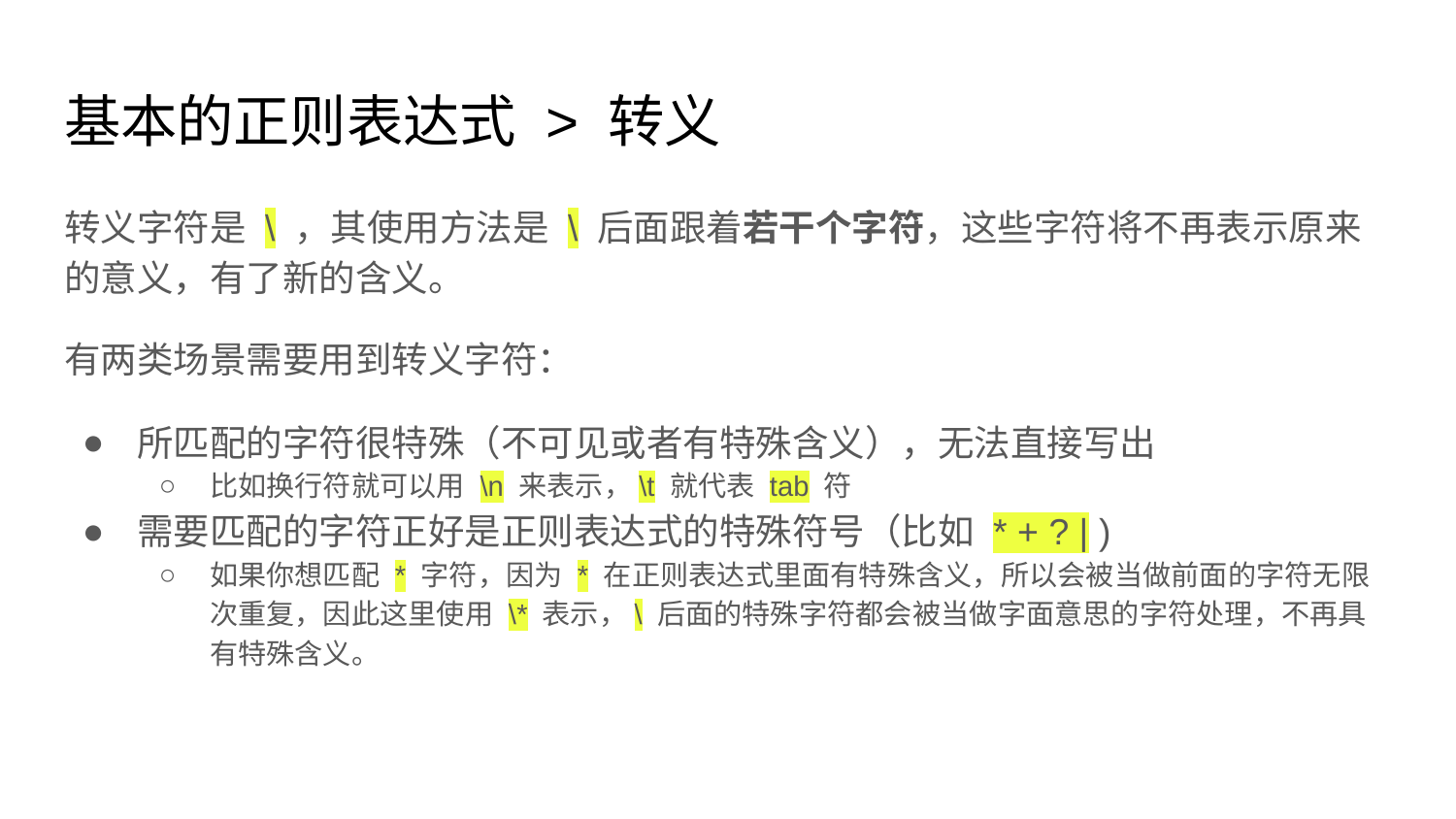

# 基本的正则表达式 > 转义
转义字符是 \ ，其使用方法是 \ 后面跟着若干个字符，这些字符将不再表示原来的意义，有了新的含义。
有两类场景需要用到转义字符：
所匹配的字符很特殊（不可见或者有特殊含义），无法直接写出
比如换行符就可以用 \n 来表示，\t 就代表 tab 符
需要匹配的字符正好是正则表达式的特殊符号（比如 * + ? | )
如果你想匹配 * 字符，因为 * 在正则表达式里面有特殊含义，所以会被当做前面的字符无限次重复，因此这里使用 \* 表示，\ 后面的特殊字符都会被当做字面意思的字符处理，不再具有特殊含义。